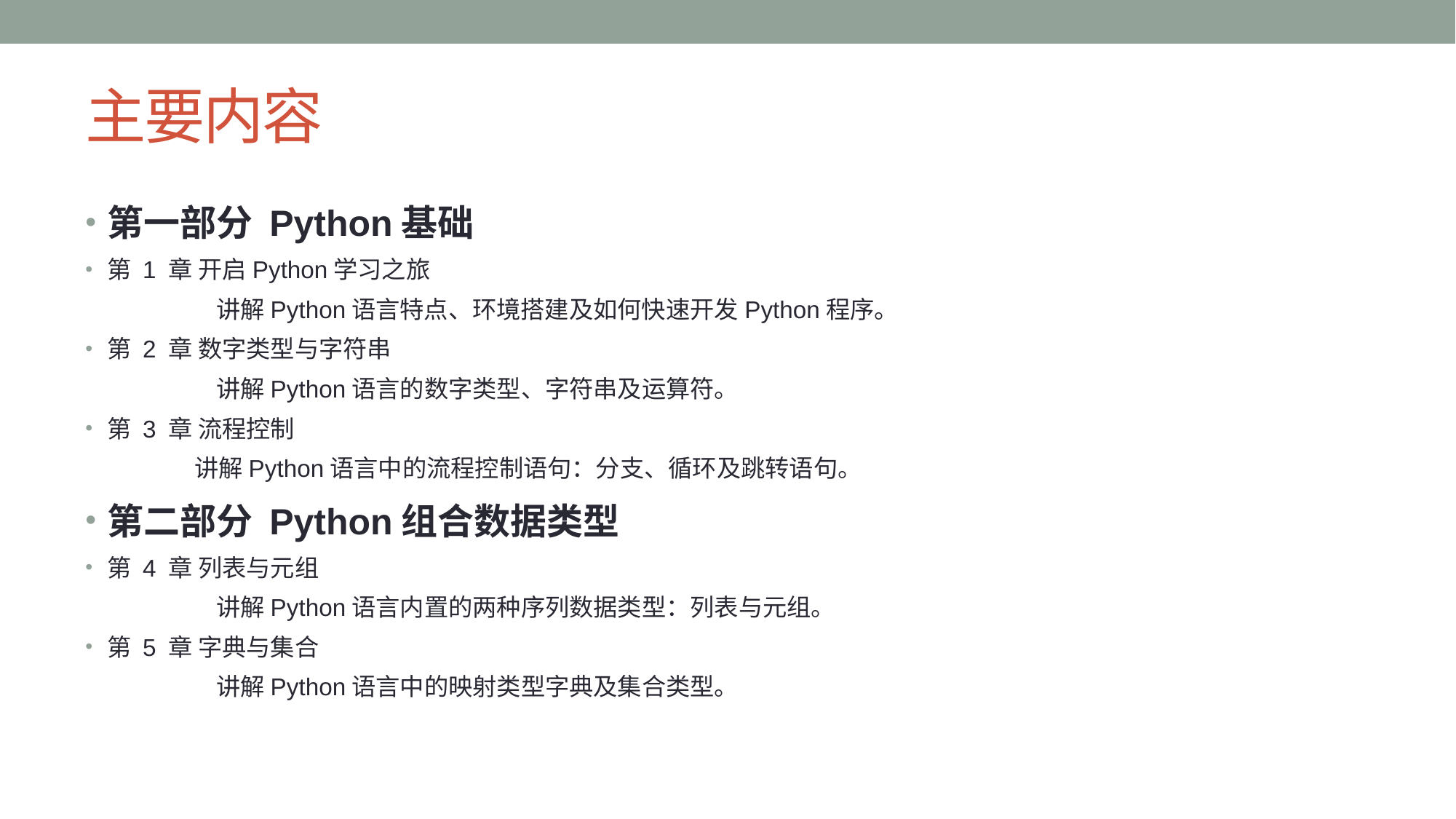

# 主要内容
第一部分 Python基础
第 1 章 开启Python学习之旅
		讲解Python语言特点、环境搭建及如何快速开发Python程序。
第 2 章 数字类型与字符串
		讲解Python语言的数字类型、字符串及运算符。
第 3 章 流程控制
	讲解Python语言中的流程控制语句：分支、循环及跳转语句。
第二部分 Python组合数据类型
第 4 章 列表与元组
		讲解Python语言内置的两种序列数据类型：列表与元组。
第 5 章 字典与集合
		讲解Python语言中的映射类型字典及集合类型。